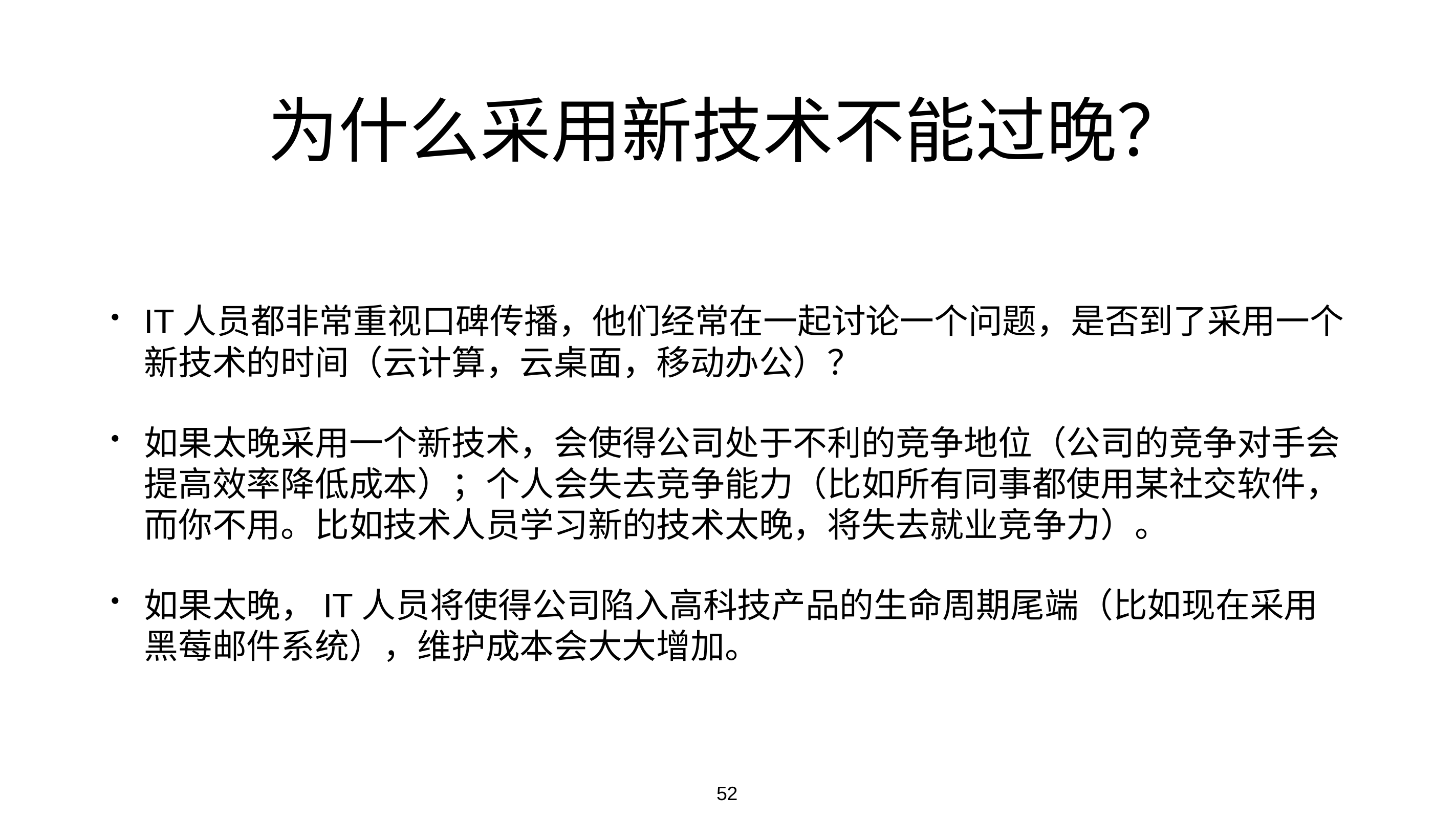

# 为什么采用新技术不能过晚？
IT人员都非常重视口碑传播，他们经常在一起讨论一个问题，是否到了采用一个新技术的时间（云计算，云桌面，移动办公）？
如果太晚采用一个新技术，会使得公司处于不利的竞争地位（公司的竞争对手会提高效率降低成本）；个人会失去竞争能力（比如所有同事都使用某社交软件，而你不用。比如技术人员学习新的技术太晚，将失去就业竞争力）。
如果太晚，IT人员将使得公司陷入高科技产品的生命周期尾端（比如现在采用黑莓邮件系统），维护成本会大大增加。
52